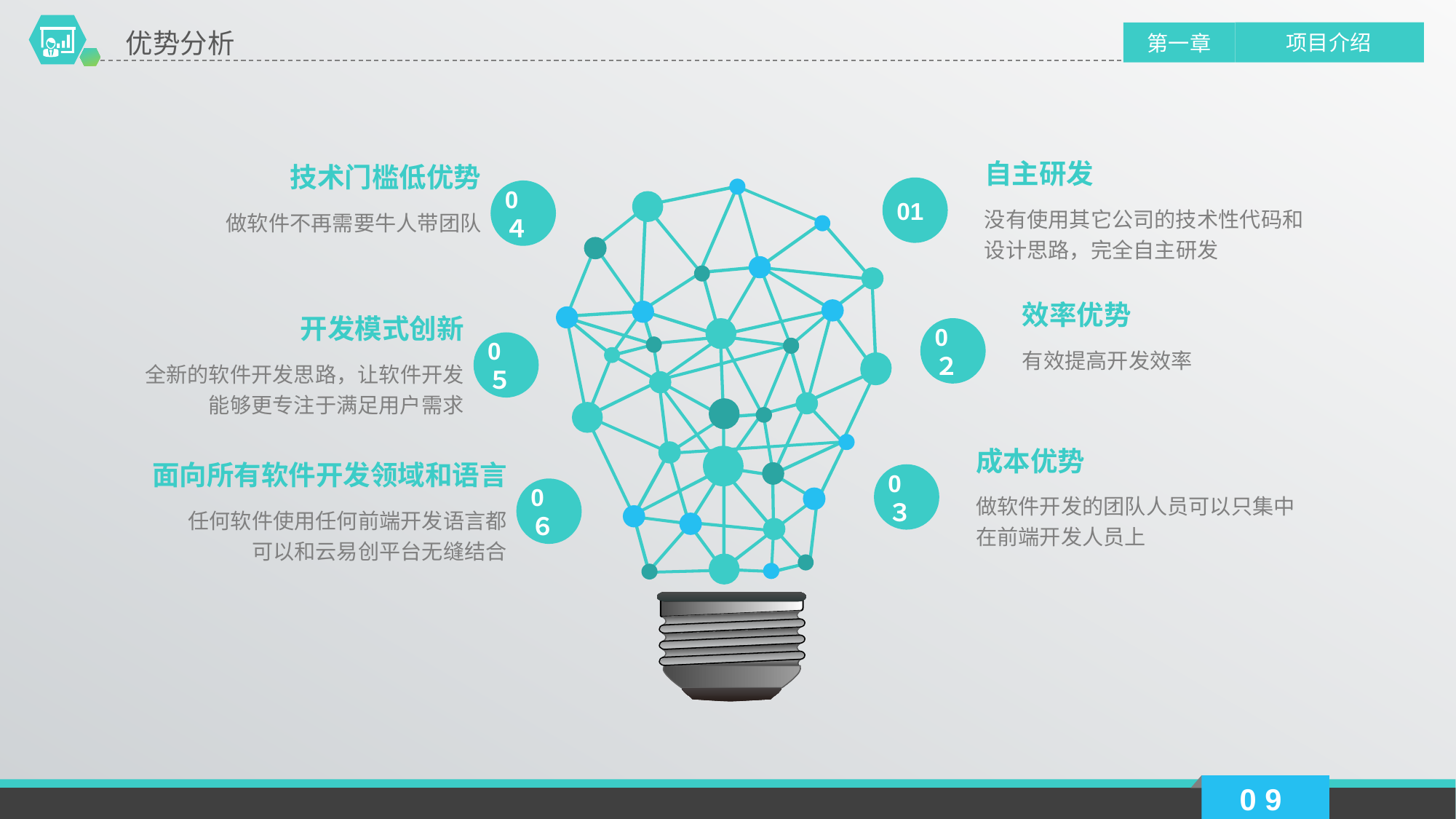

优势分析

项目介绍
第一章

自主研发
技术门槛低优势

01
0４
没有使用其它公司的技术性代码和设计思路，完全自主研发
做软件不再需要牛人带团队
效率优势
开发模式创新

0２

有效提高开发效率
0５
全新的软件开发思路，让软件开发能够更专注于满足用户需求
成本优势
面向所有软件开发领域和语言

0３

做软件开发的团队人员可以只集中在前端开发人员上
0６
任何软件使用任何前端开发语言都可以和云易创平台无缝结合

0 9

延时符